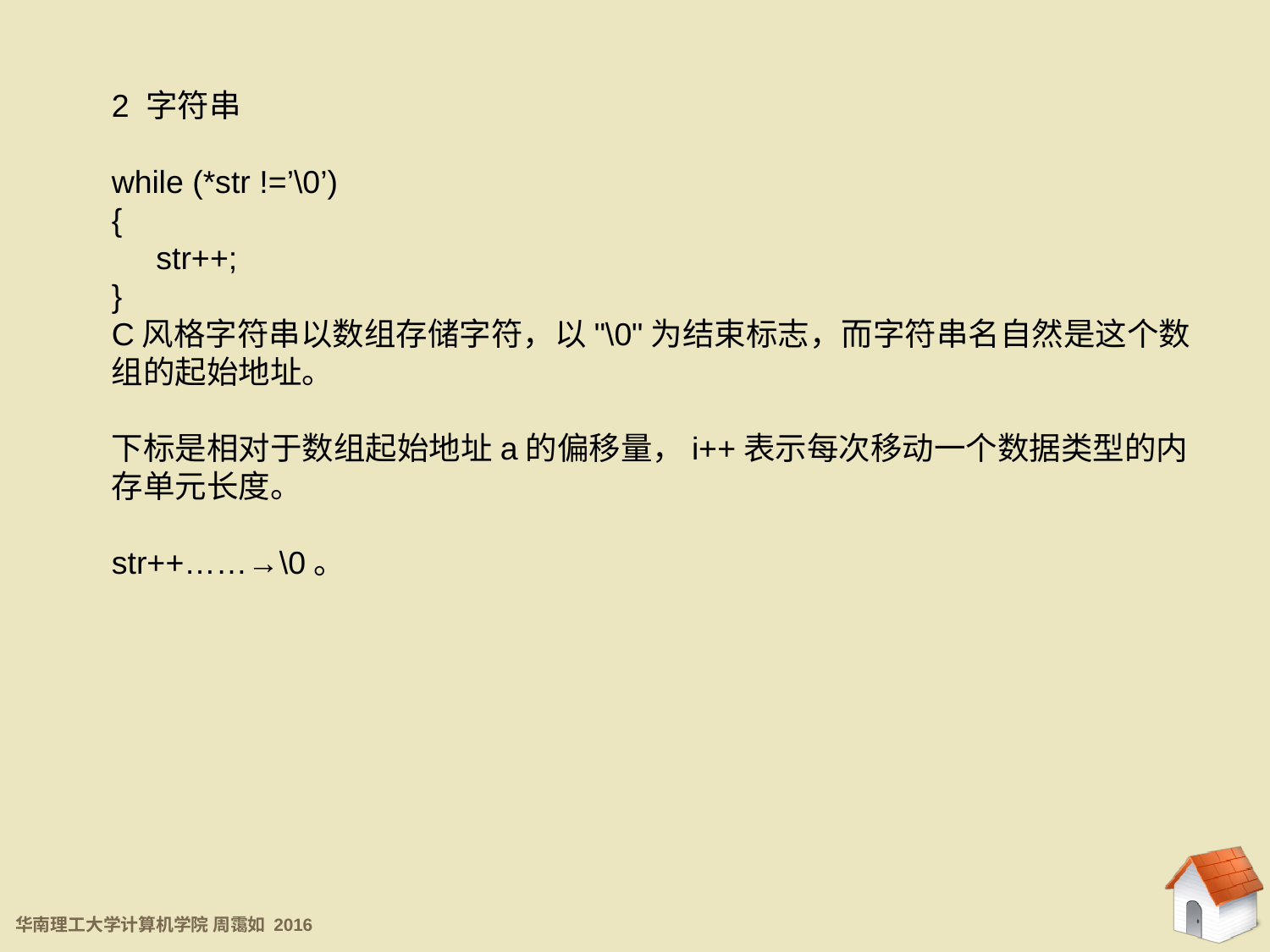

2 字符串

while (*str !=’\0’)
{
     str++;
}
C风格字符串以数组存储字符，以"\0"为结束标志，而字符串名自然是这个数组的起始地址。

下标是相对于数组起始地址a的偏移量，i++表示每次移动一个数据类型的内存单元长度。

str++……→\0。